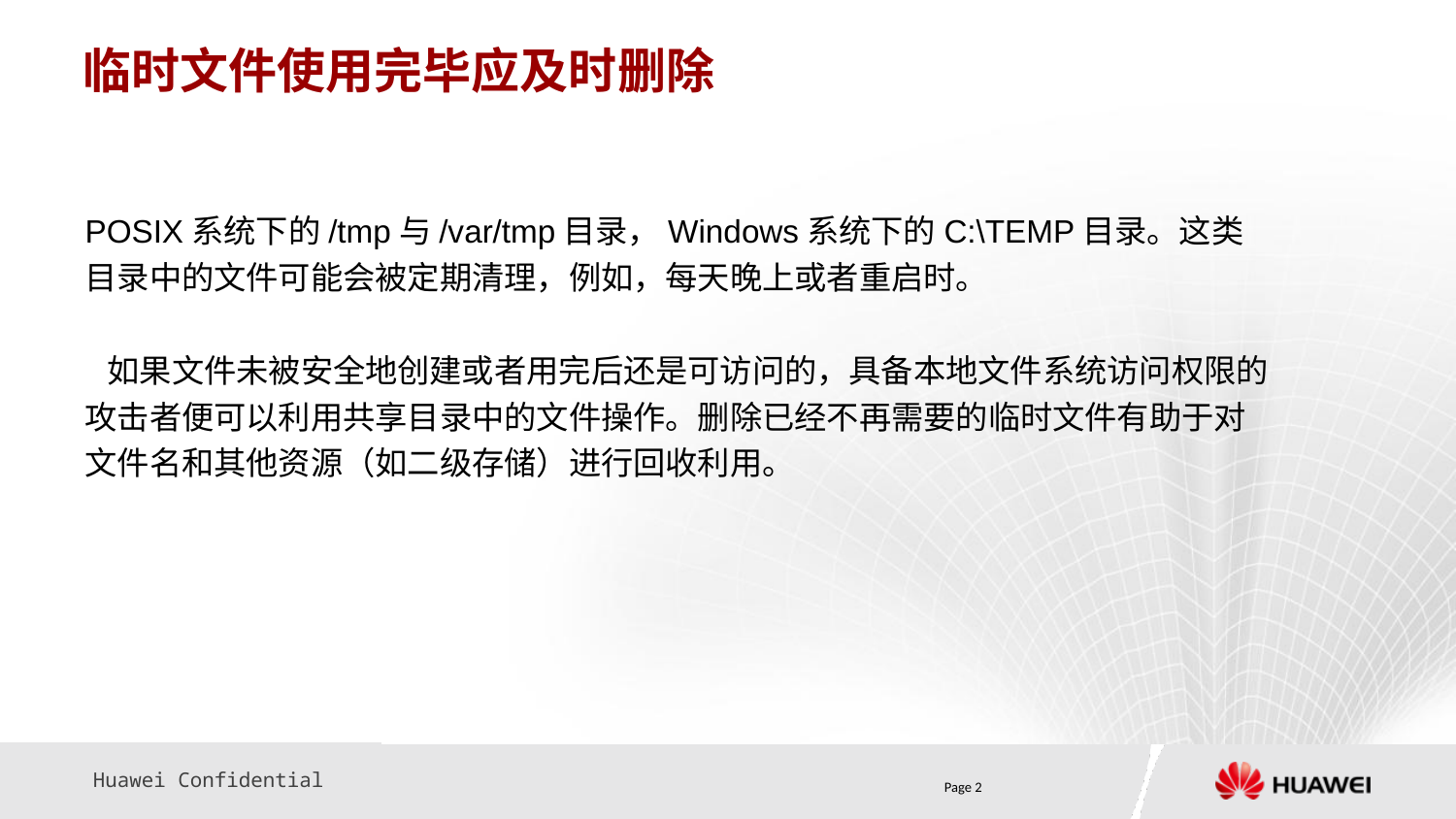

# 临时文件使用完毕应及时删除
POSIX系统下的/tmp与/var/tmp目录，Windows系统下的C:\TEMP目录。这类目录中的文件可能会被定期清理，例如，每天晚上或者重启时。

  如果文件未被安全地创建或者用完后还是可访问的，具备本地文件系统访问权限的攻击者便可以利用共享目录中的文件操作。删除已经不再需要的临时文件有助于对文件名和其他资源（如二级存储）进行回收利用。